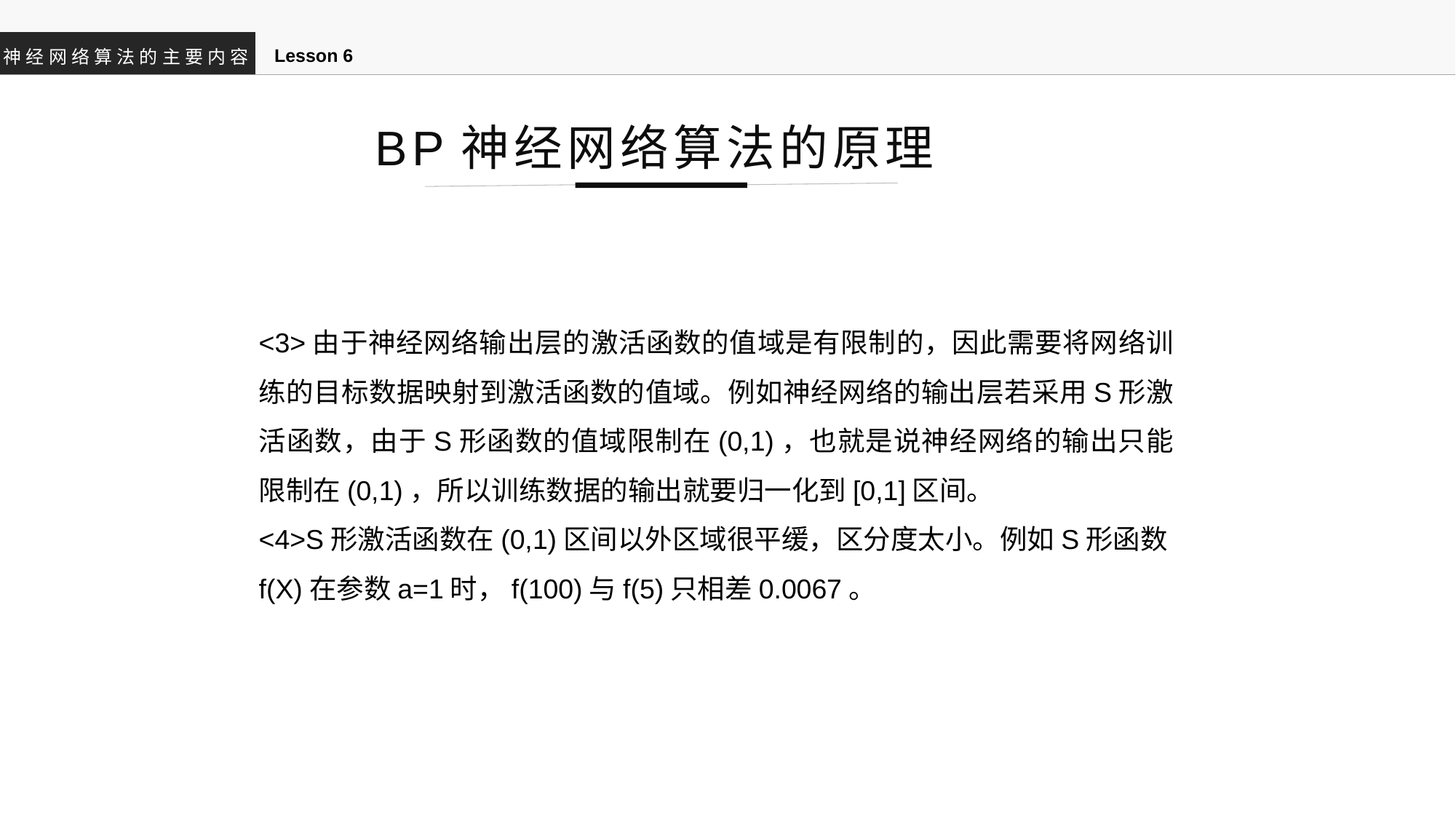

Lesson 6
神经网络算法的主要内容
BP神经网络算法的原理

<3>由于神经网络输出层的激活函数的值域是有限制的，因此需要将网络训练的目标数据映射到激活函数的值域。例如神经网络的输出层若采用S形激活函数，由于S形函数的值域限制在(0,1)，也就是说神经网络的输出只能限制在(0,1)，所以训练数据的输出就要归一化到[0,1]区间。
<4>S形激活函数在(0,1)区间以外区域很平缓，区分度太小。例如S形函数f(X)在参数a=1时，f(100)与f(5)只相差0.0067。